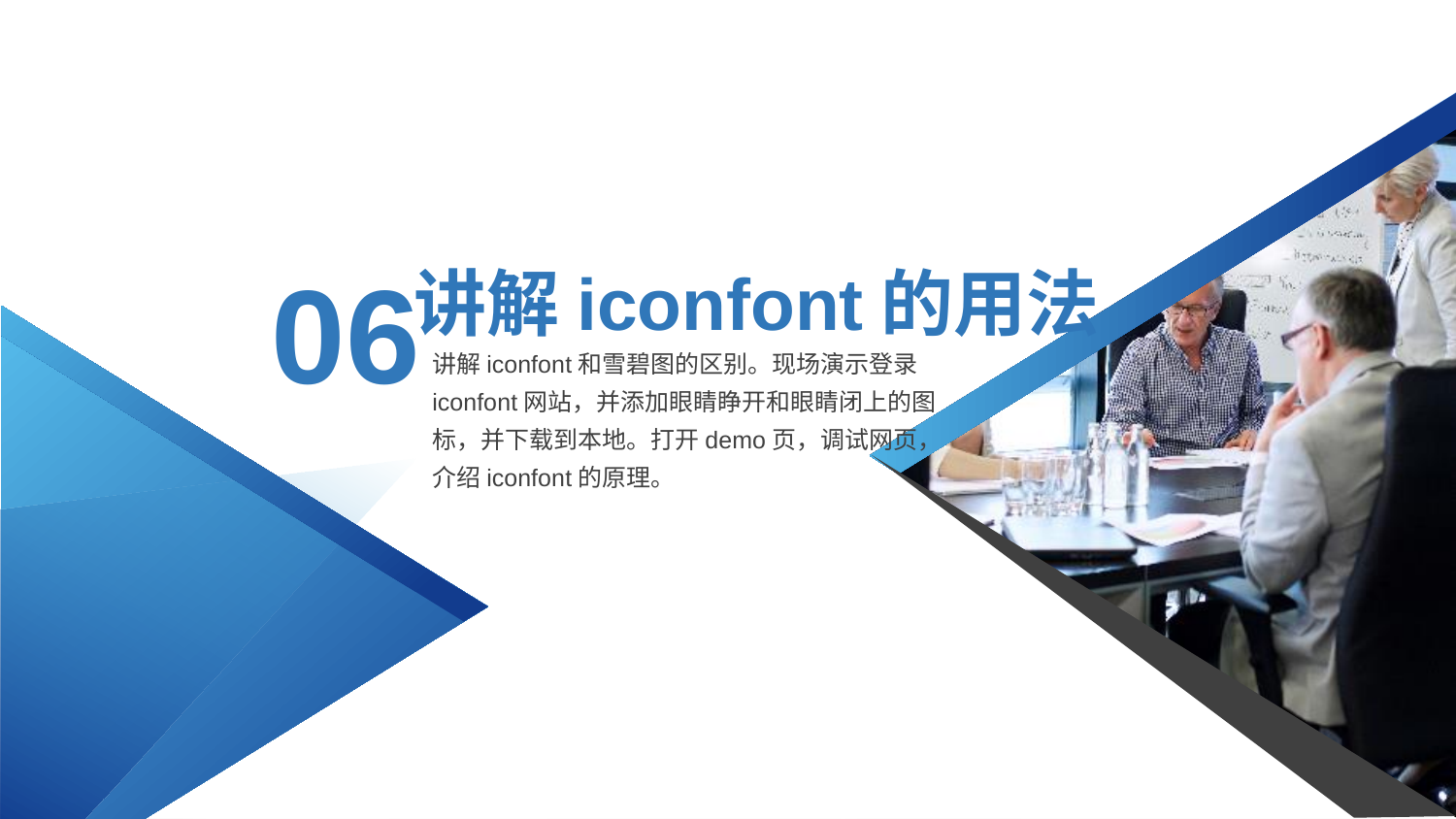

06
讲解iconfont的用法

讲解iconfont和雪碧图的区别。现场演示登录iconfont网站，并添加眼睛睁开和眼睛闭上的图标，并下载到本地。打开demo页，调试网页，
介绍iconfont的原理。